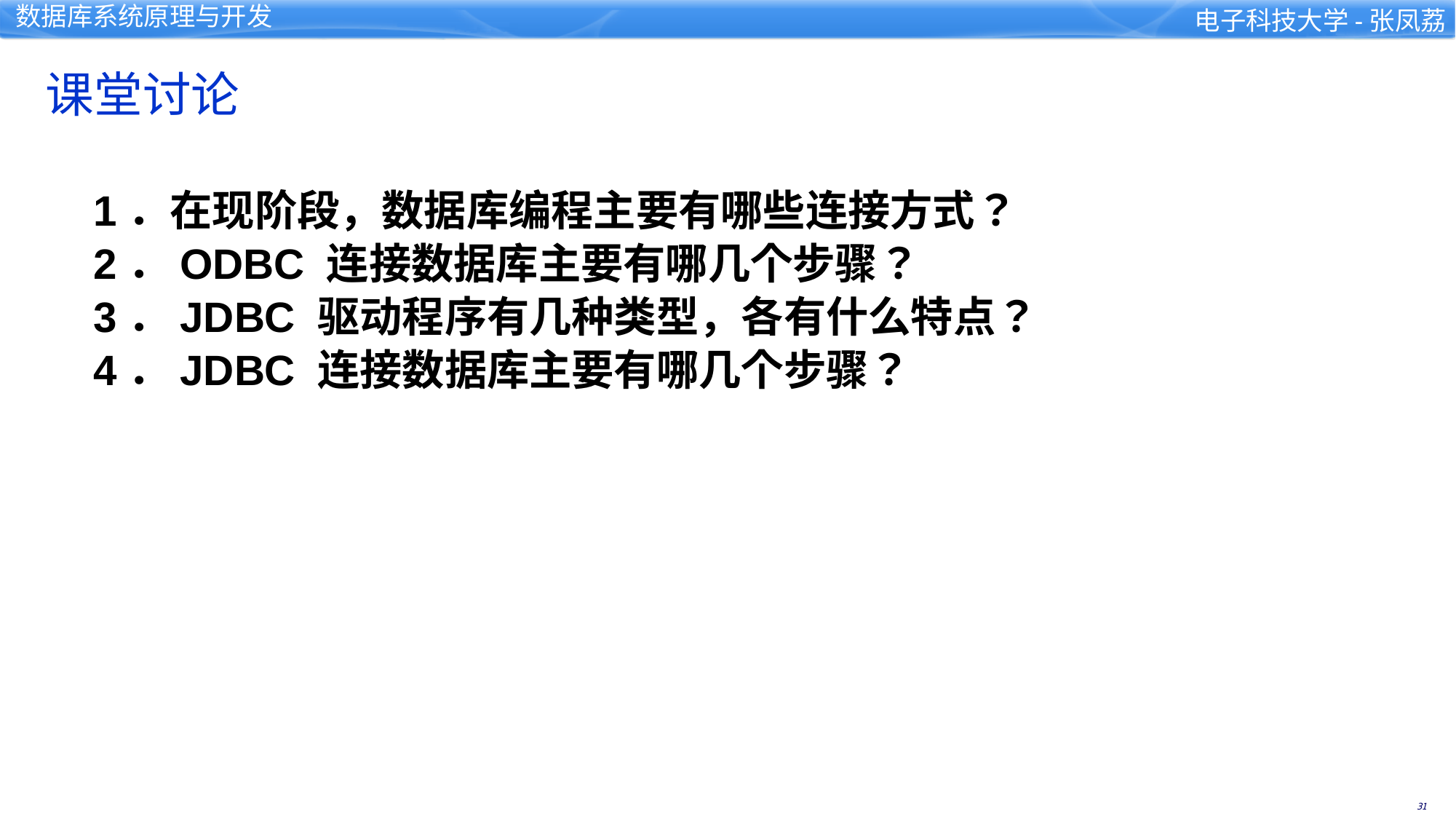

课堂讨论
1．在现阶段，数据库编程主要有哪些连接方式？
2．ODBC 连接数据库主要有哪几个步骤？
3．JDBC 驱动程序有几种类型，各有什么特点？
4．JDBC 连接数据库主要有哪几个步骤？